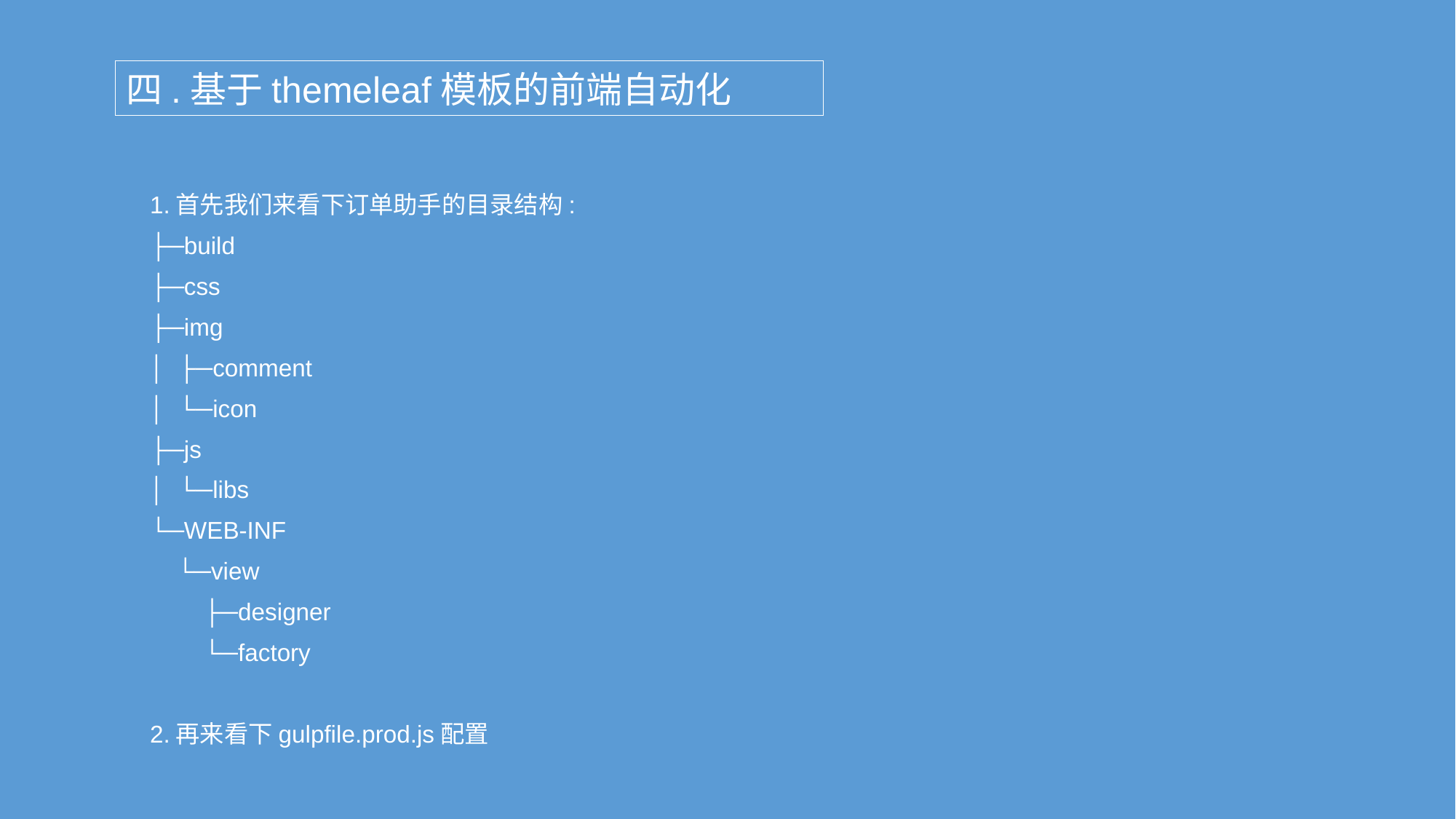

四.基于themeleaf模板的前端自动化
1.首先我们来看下订单助手的目录结构:
├─build
├─css
├─img
│  ├─comment
│  └─icon
├─js
│  └─libs
└─WEB-INF
    └─view
        ├─designer
        └─factory

2.再来看下gulpfile.prod.js配置